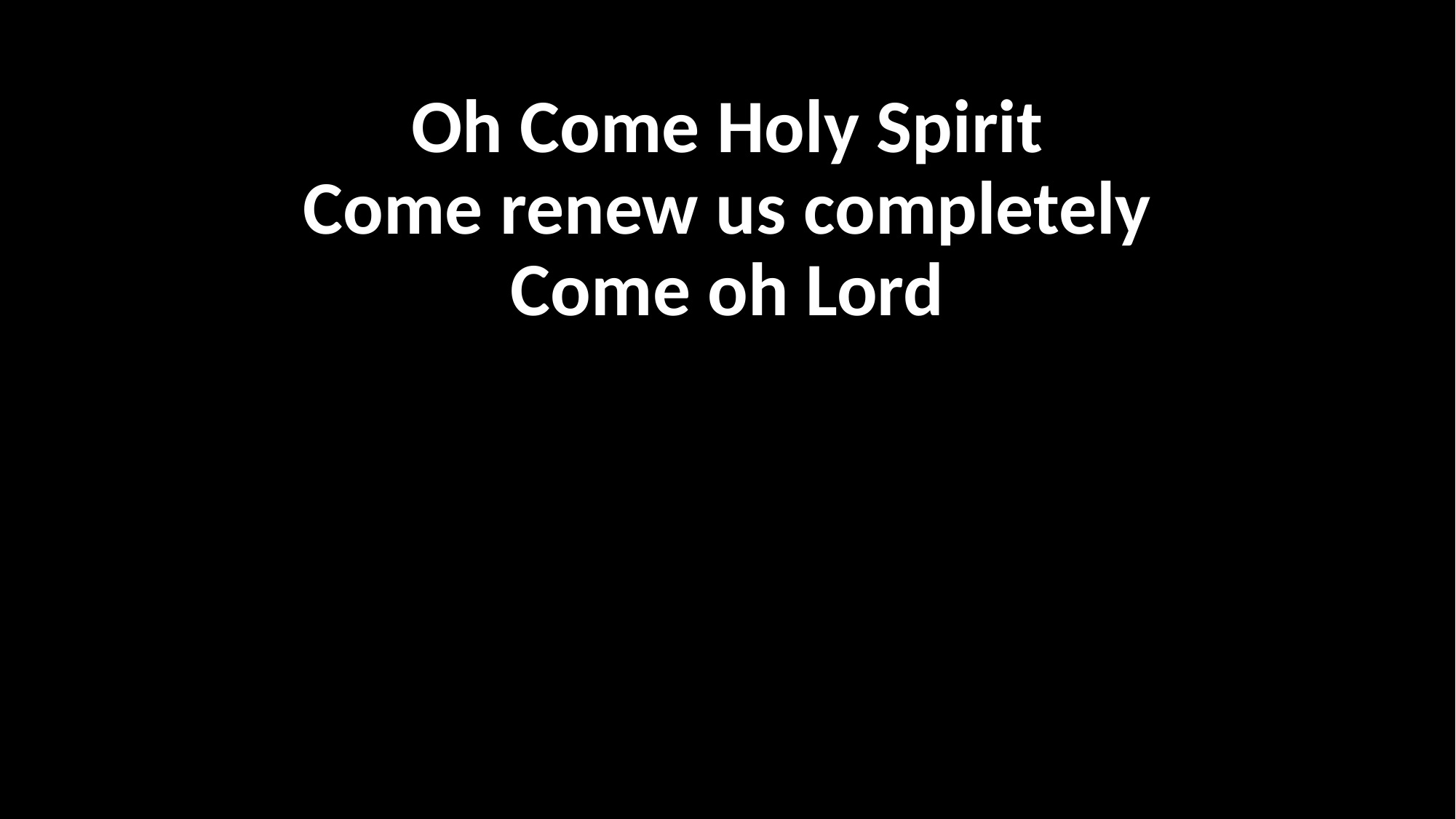

Oh Come Holy Spirit
Come renew us completely
Come oh Lord
오 성령 하나님
날 다시 새롭게 하소서